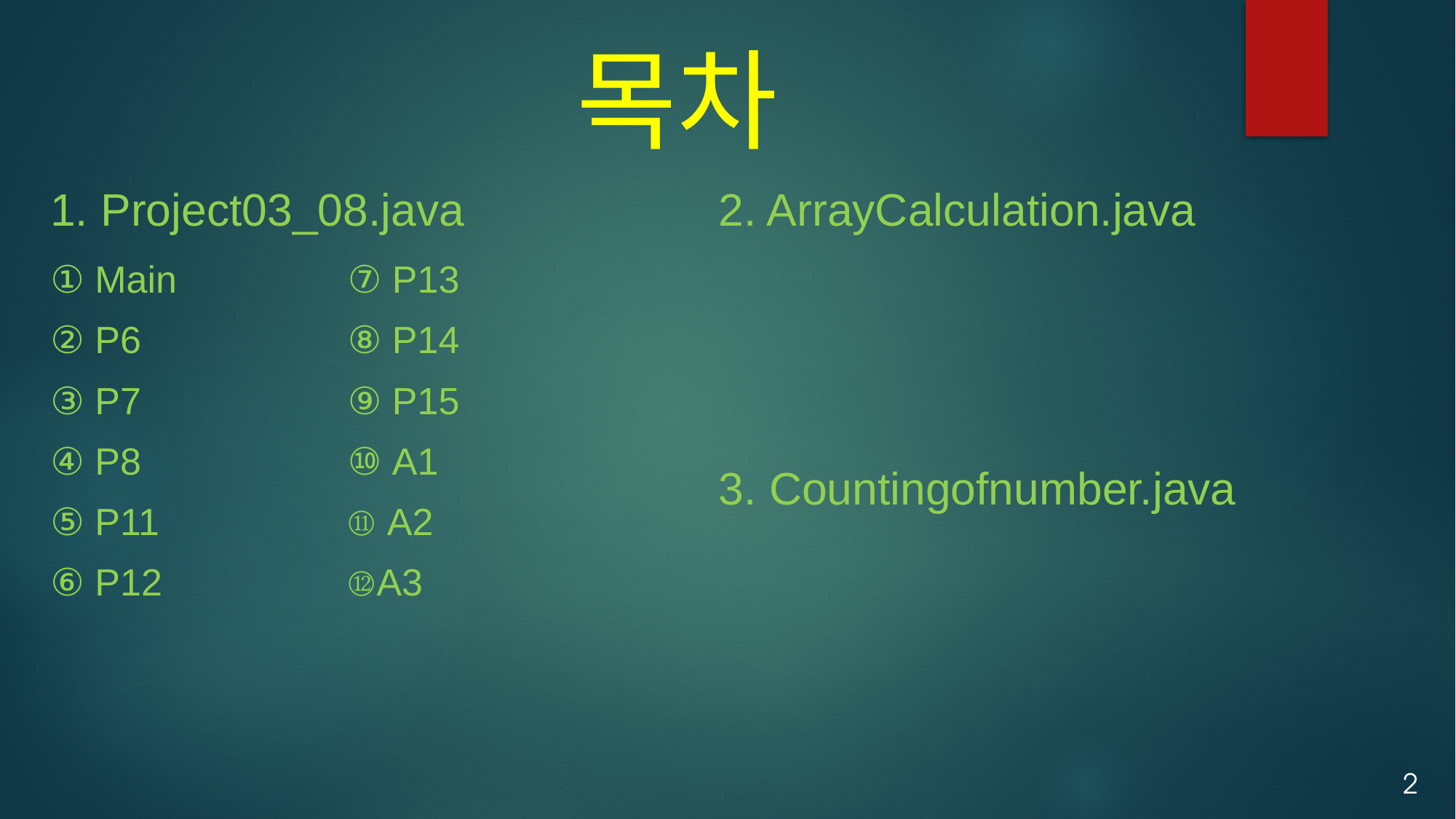

# 목차
2. ArrayCalculation.java

3. Countingofnumber.java
1. Project03_08.java
① Main
② P6
③ P7
④ P8
⑤ P11
⑥ P12

⑦ p13
⑧ P14
⑨ p15
⑩ a1
⑪ a2
⑫a3
2